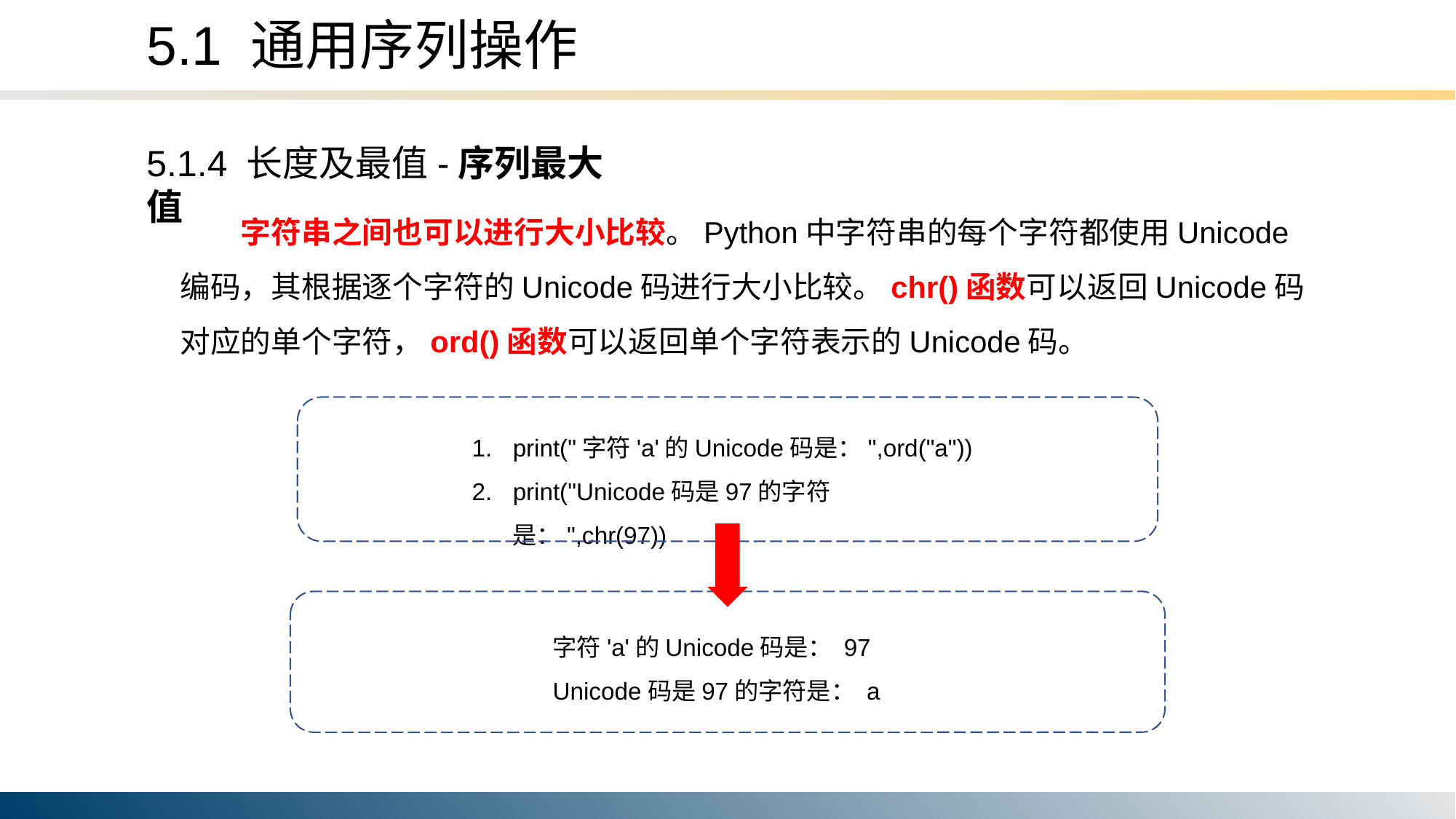

5.1 通用序列操作
5.1.4 长度及最值-序列最大值
字符串之间也可以进行大小比较。Python中字符串的每个字符都使用Unicode编码，其根据逐个字符的Unicode码进行大小比较。chr()函数可以返回Unicode码对应的单个字符，ord()函数可以返回单个字符表示的Unicode码。

print("字符'a'的Unicode码是：",ord("a"))
print("Unicode码是97的字符是：",chr(97))

字符'a'的Unicode码是： 97
Unicode码是97的字符是： a